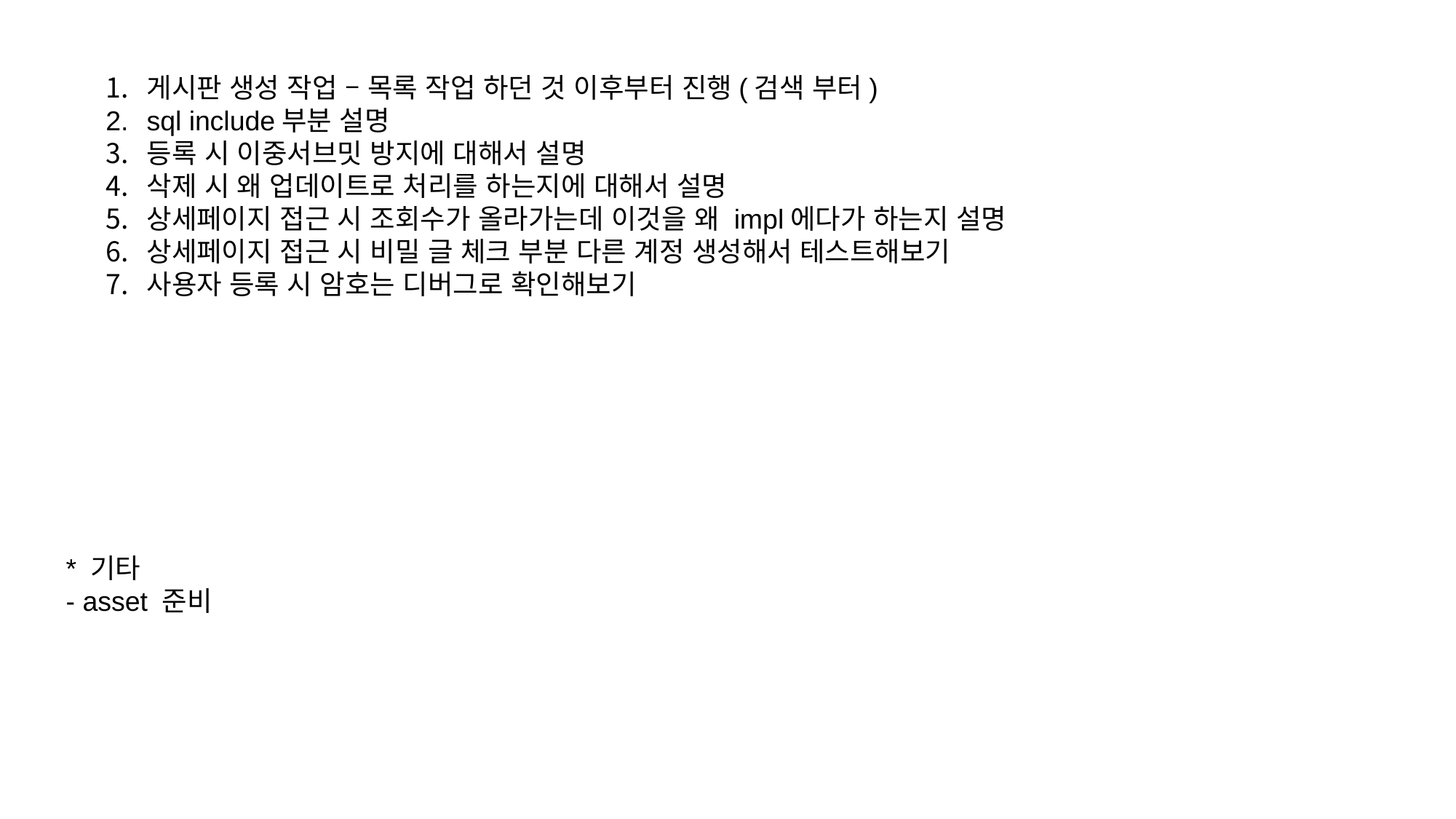

게시판 생성 작업 – 목록 작업 하던 것 이후부터 진행(검색 부터)
sql include부분 설명
등록 시 이중서브밋 방지에 대해서 설명
삭제 시 왜 업데이트로 처리를 하는지에 대해서 설명
상세페이지 접근 시 조회수가 올라가는데 이것을 왜 impl에다가 하는지 설명
상세페이지 접근 시 비밀 글 체크 부분 다른 계정 생성해서 테스트해보기
사용자 등록 시 암호는 디버그로 확인해보기
* 기타
- asset 준비